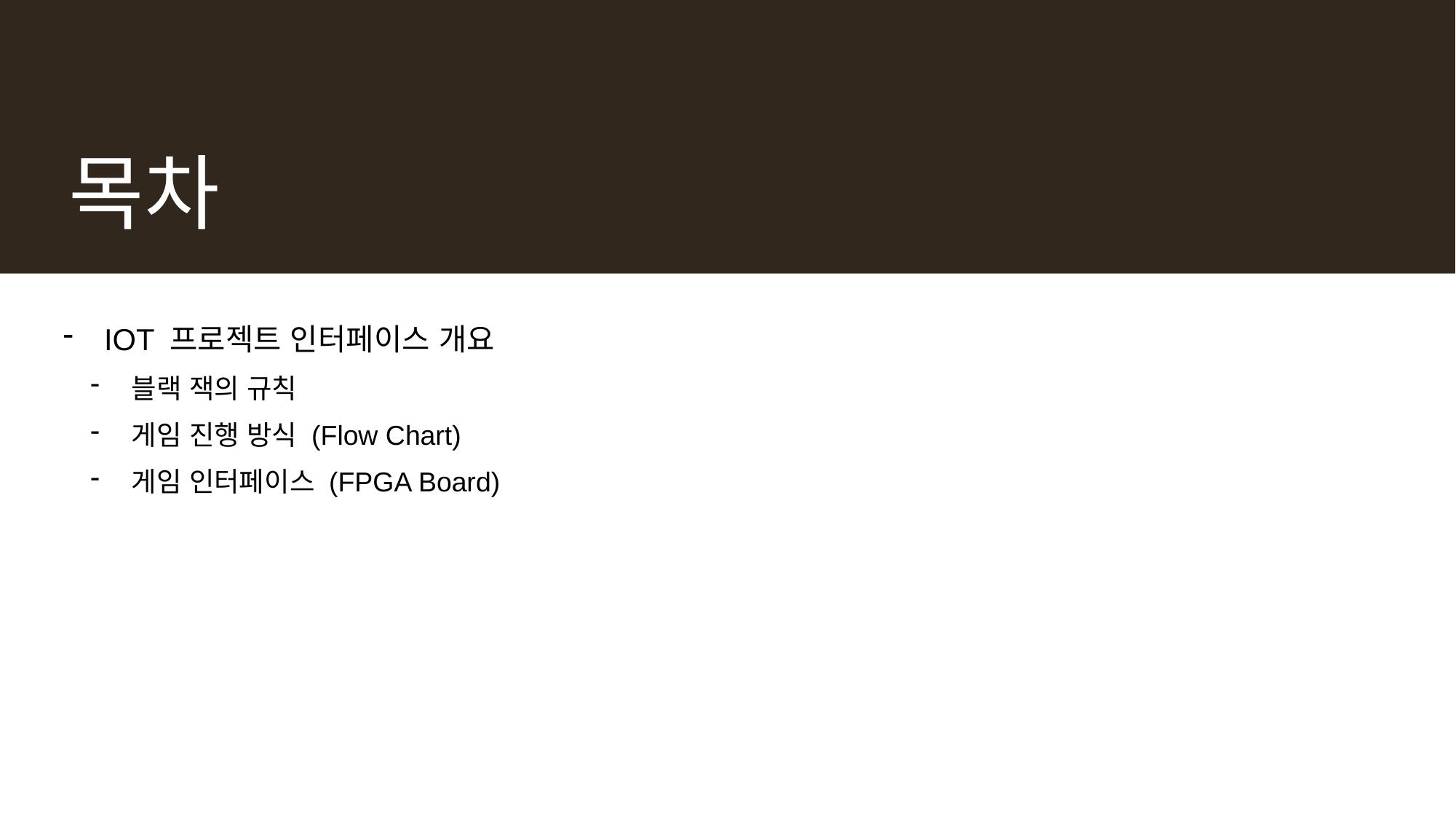

# 목차
IOT 프로젝트 인터페이스 개요
블랙 잭의 규칙
게임 진행 방식 (Flow Chart)
게임 인터페이스 (FPGA Board)